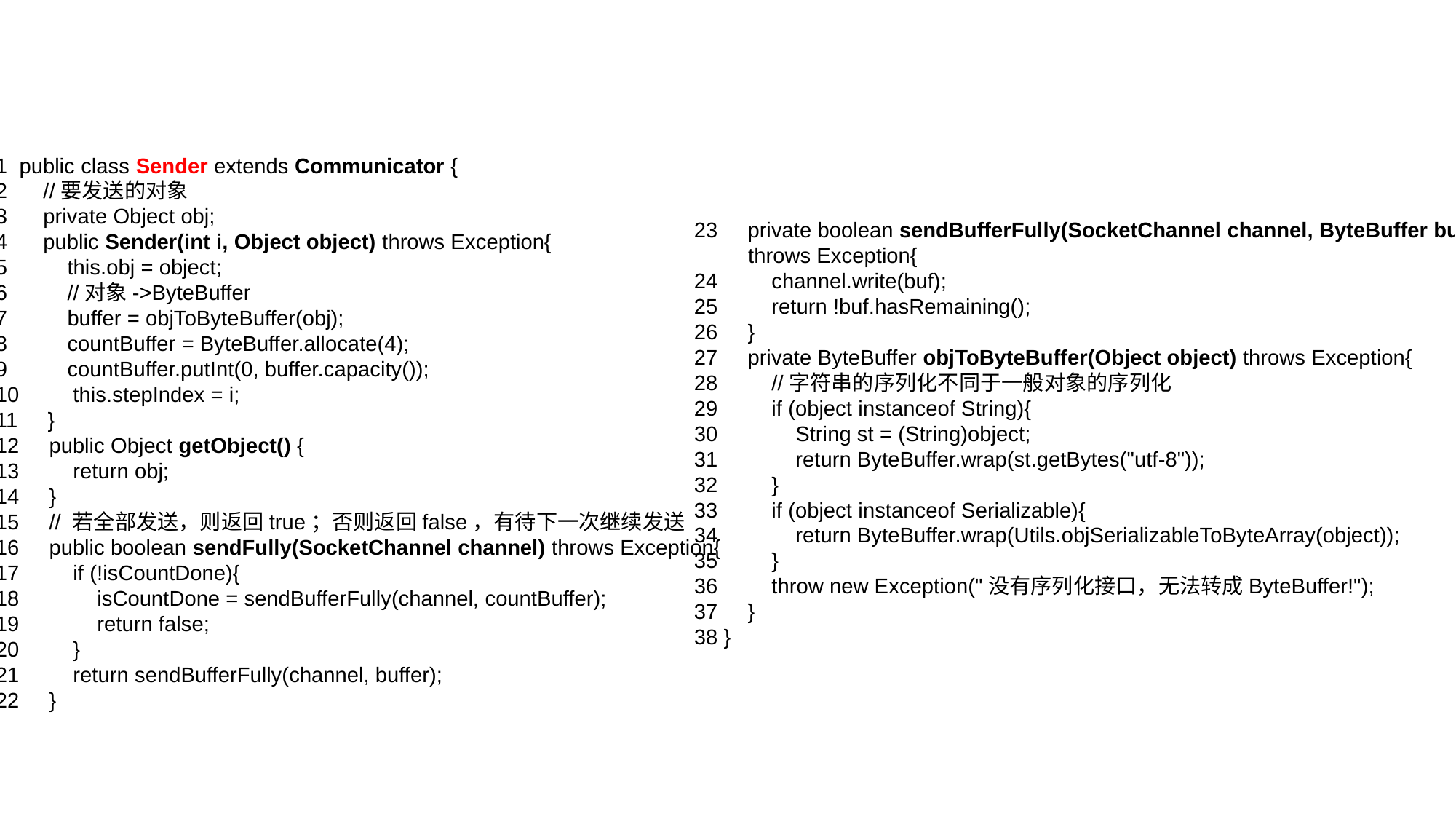

1  public class Sender extends Communicator {
2      //要发送的对象
3      private Object obj;
4      public Sender(int i, Object object) throws Exception{
5          this.obj = object;
6          //对象->ByteBuffer
7          buffer = objToByteBuffer(obj);
8          countBuffer = ByteBuffer.allocate(4);
9          countBuffer.putInt(0, buffer.capacity());
10         this.stepIndex = i;
11     }
12     public Object getObject() {
13         return obj;
14     }
15     // 若全部发送，则返回true；否则返回false，有待下一次继续发送
16     public boolean sendFully(SocketChannel channel) throws Exception{
17         if (!isCountDone){
18             isCountDone = sendBufferFully(channel, countBuffer);
19             return false;
20         }
21         return sendBufferFully(channel, buffer);
22     }
23     private boolean sendBufferFully(SocketChannel channel, ByteBuffer buf)
         throws Exception{
24         channel.write(buf);
25         return !buf.hasRemaining();
26     }
27     private ByteBuffer objToByteBuffer(Object object) throws Exception{
28         //字符串的序列化不同于一般对象的序列化
29         if (object instanceof String){
30             String st = (String)object;
31             return ByteBuffer.wrap(st.getBytes("utf-8"));
32         }
33         if (object instanceof Serializable){
34             return ByteBuffer.wrap(Utils.objSerializableToByteArray(object));
35         }
36         throw new Exception("没有序列化接口，无法转成ByteBuffer!");
37     }
38 }